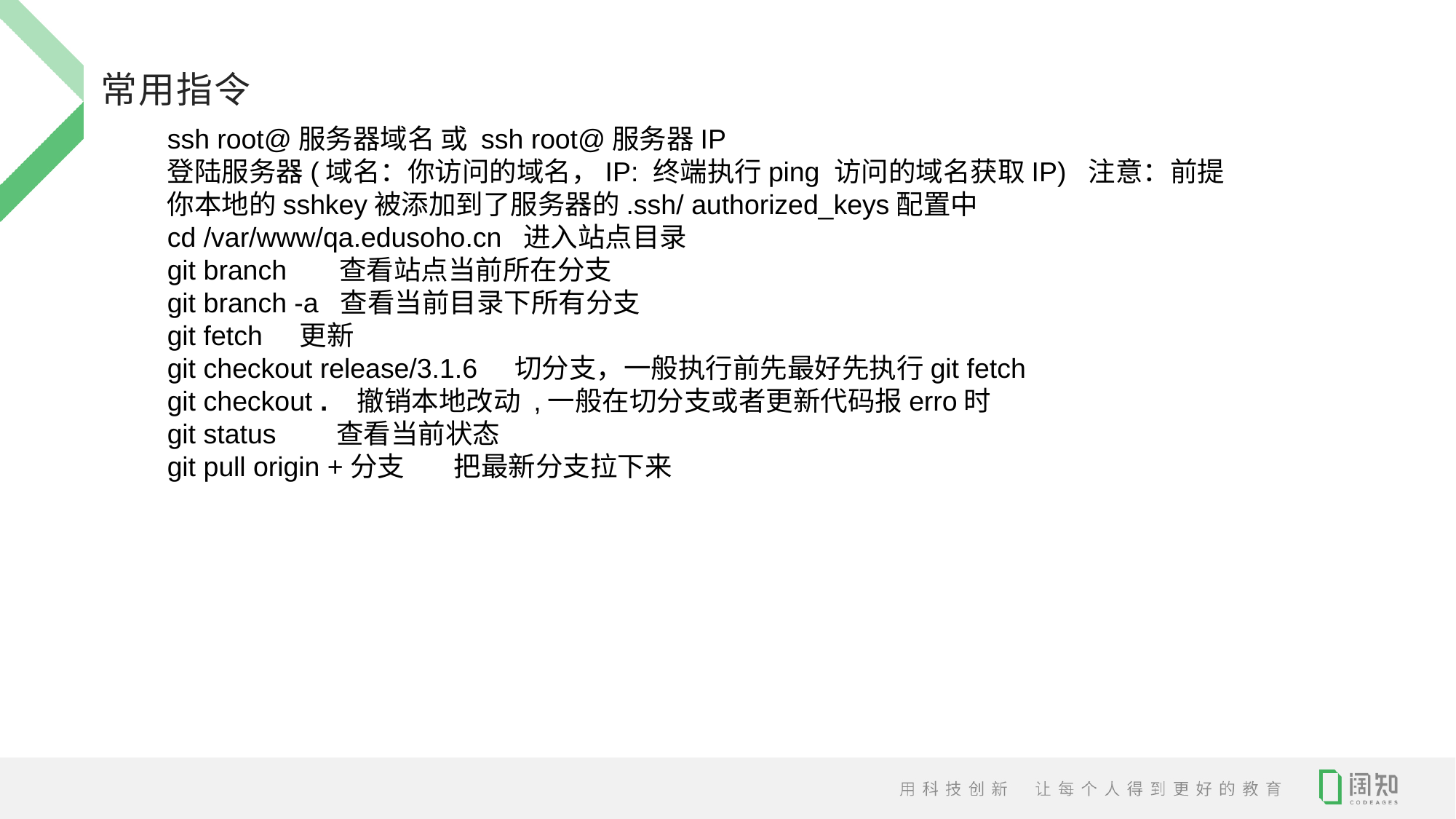

常用指令

ssh root@服务器域名 或 ssh root@服务器IP
登陆服务器(域名：你访问的域名，IP: 终端执行ping 访问的域名获取IP)  注意：前提你本地的sshkey被添加到了服务器的.ssh/ authorized_keys配置中
cd /var/www/qa.edusoho.cn  进入站点目录
git branch      查看站点当前所在分支
git branch -a  查看当前目录下所有分支
git fetch    更新
git checkout release/3.1.6    切分支，一般执行前先最好先执行git fetch
git checkout .   撤销本地改动 ,一般在切分支或者更新代码报erro时
git status       查看当前状态
git pull origin +分支        把最新分支拉下来